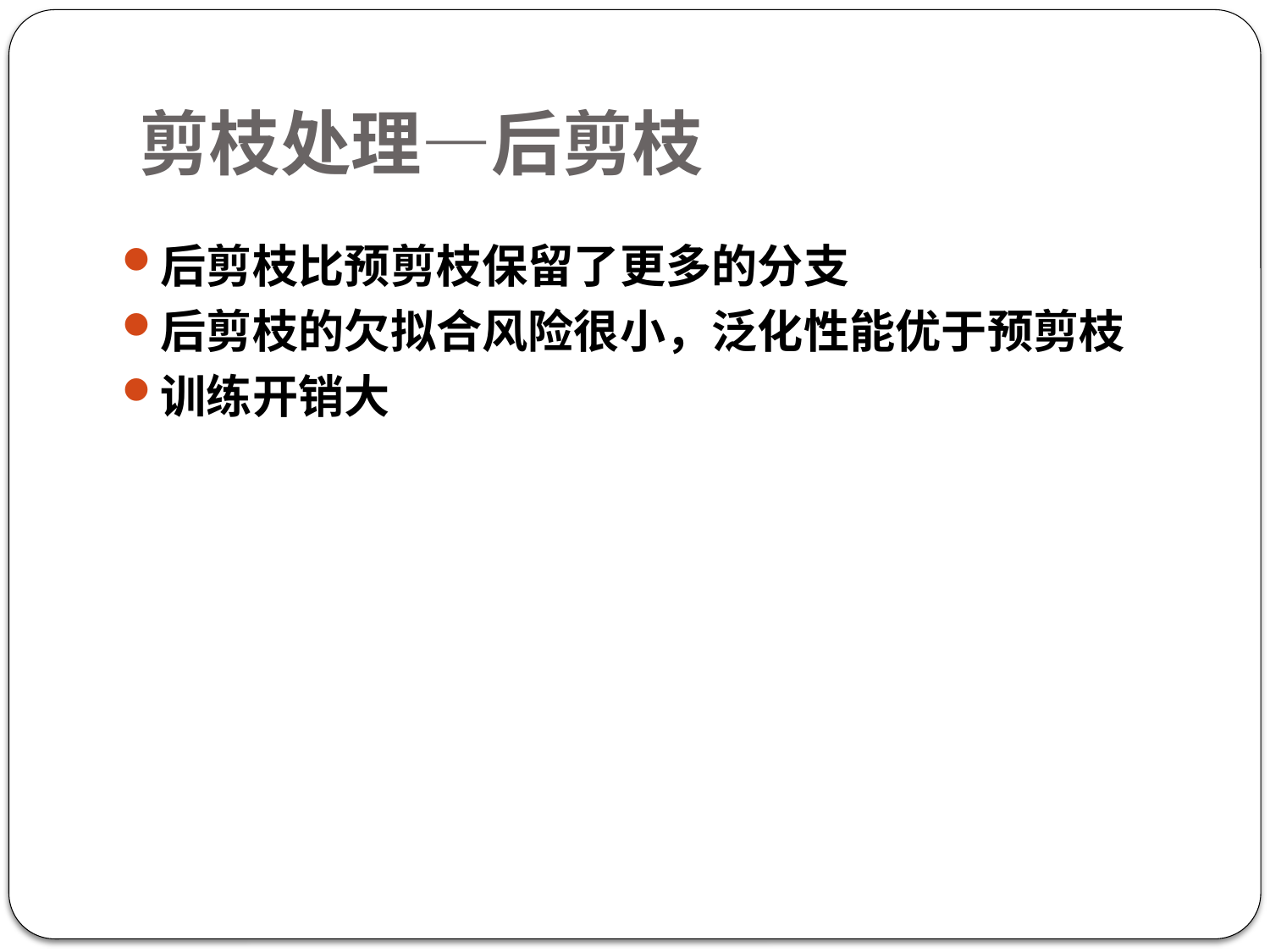

# 剪枝处理—后剪枝
后剪枝比预剪枝保留了更多的分支
后剪枝的欠拟合风险很小，泛化性能优于预剪枝
训练开销大